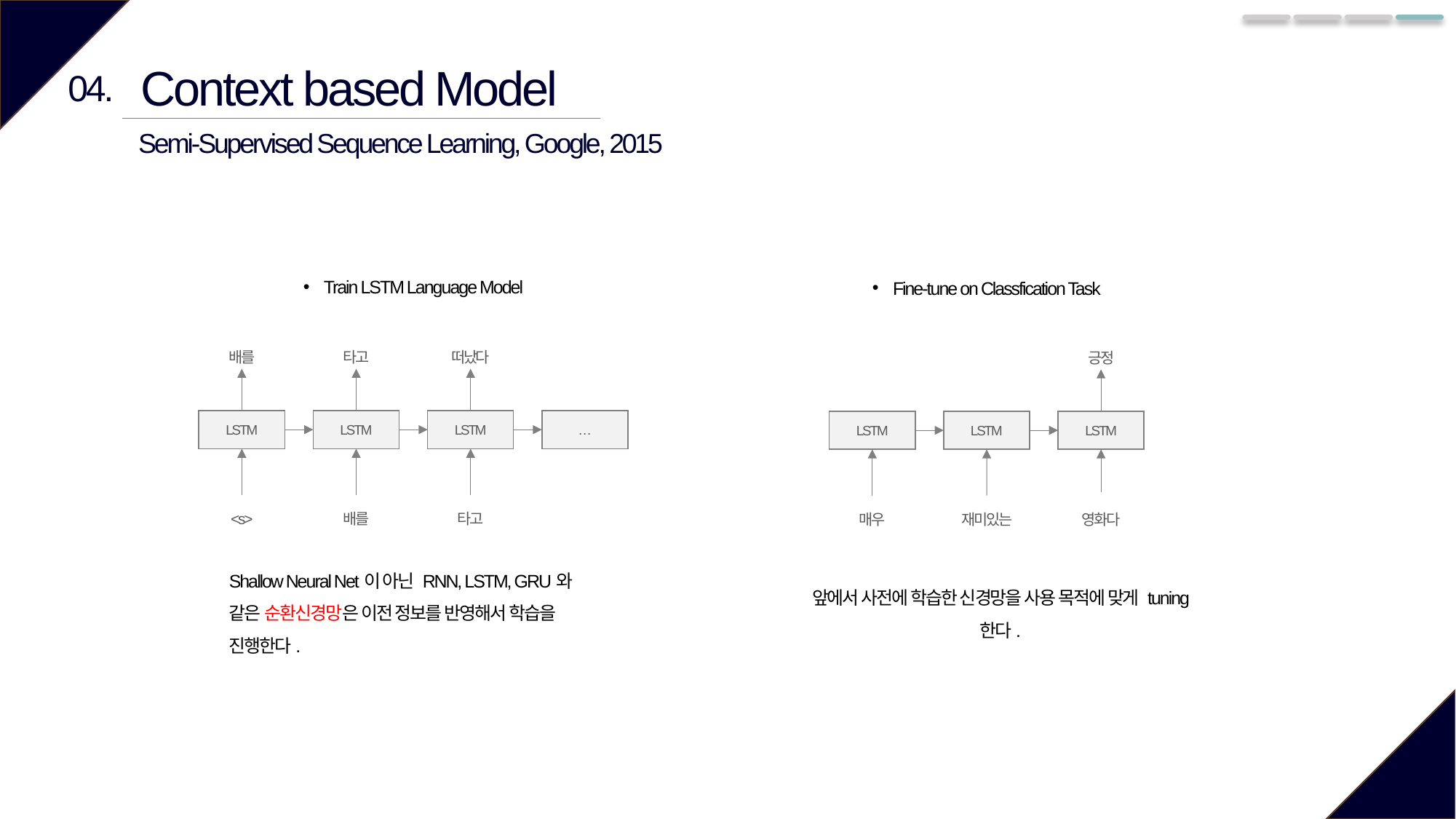

Context based Model
04.
Semi-Supervised Sequence Learning, Google, 2015
Train LSTM Language Model
배를
타고
떠났다
LSTM
LSTM
LSTM
…
<s>
배를
타고
Shallow Neural Net이 아닌 RNN, LSTM, GRU와 같은 순환신경망은 이전 정보를 반영해서 학습을 진행한다.
Fine-tune on Classfication Task
긍정
LSTM
LSTM
LSTM
매우
재미있는
영화다
앞에서 사전에 학습한 신경망을 사용 목적에 맞게 tuning 한다.